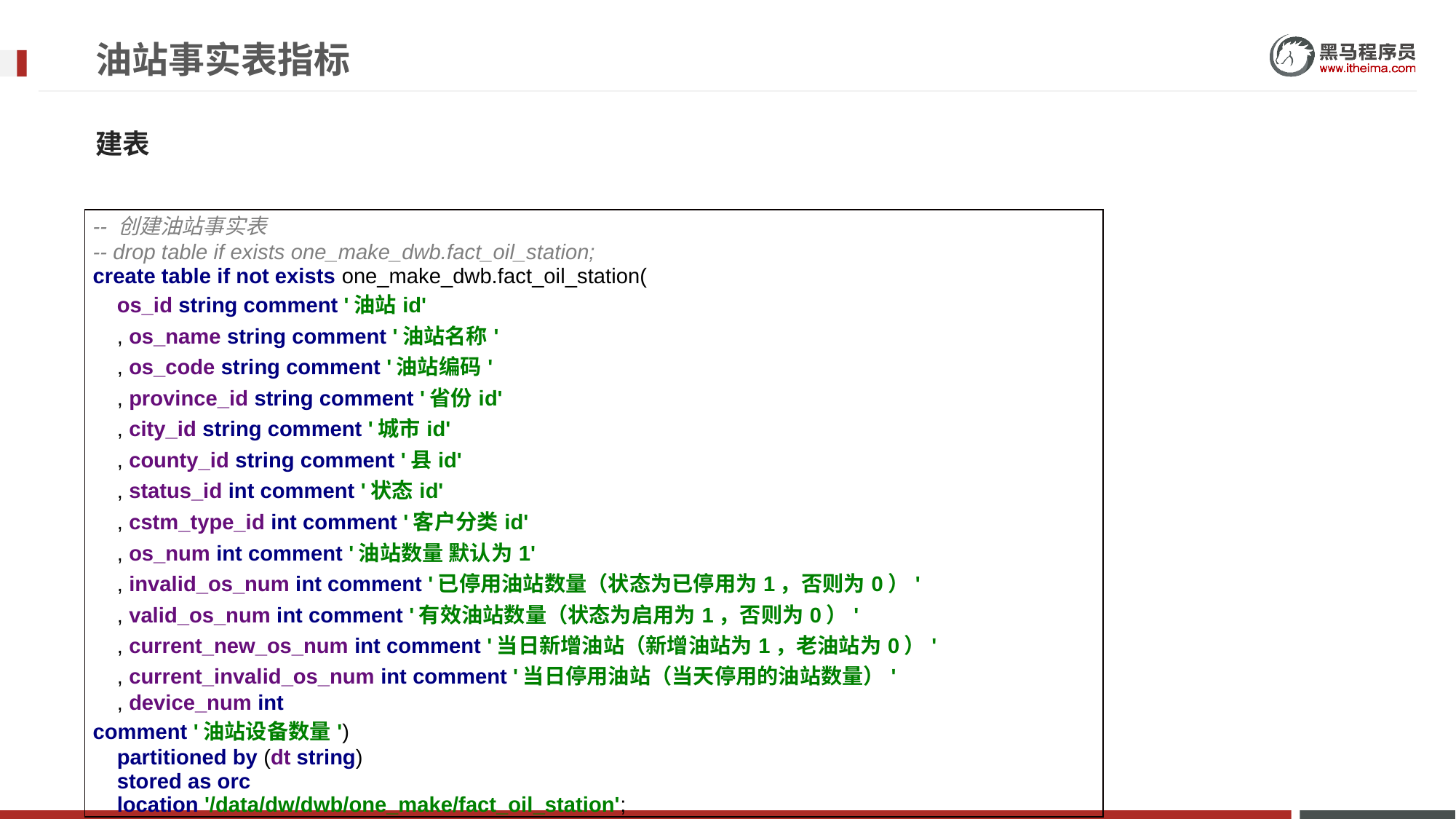

# 油站事实表指标
建表
| -- 创建油站事实表 -- drop table if exists one\_make\_dwb.fact\_oil\_station; create table if not exists one\_make\_dwb.fact\_oil\_station( os\_id string comment '油站id' , os\_name string comment '油站名称' , os\_code string comment '油站编码' , province\_id string comment '省份id' , city\_id string comment '城市id' , county\_id string comment '县id' , status\_id int comment '状态id' , cstm\_type\_id int comment '客户分类id' , os\_num int comment '油站数量 默认为1' , invalid\_os\_num int comment '已停用油站数量（状态为已停用为1，否则为0）' , valid\_os\_num int comment '有效油站数量（状态为启用为1，否则为0）' , current\_new\_os\_num int comment '当日新增油站（新增油站为1，老油站为0）' , current\_invalid\_os\_num int comment '当日停用油站（当天停用的油站数量）' , device\_num int comment '油站设备数量') partitioned by (dt string) stored as orc location '/data/dw/dwb/one\_make/fact\_oil\_station'; |
| --- |